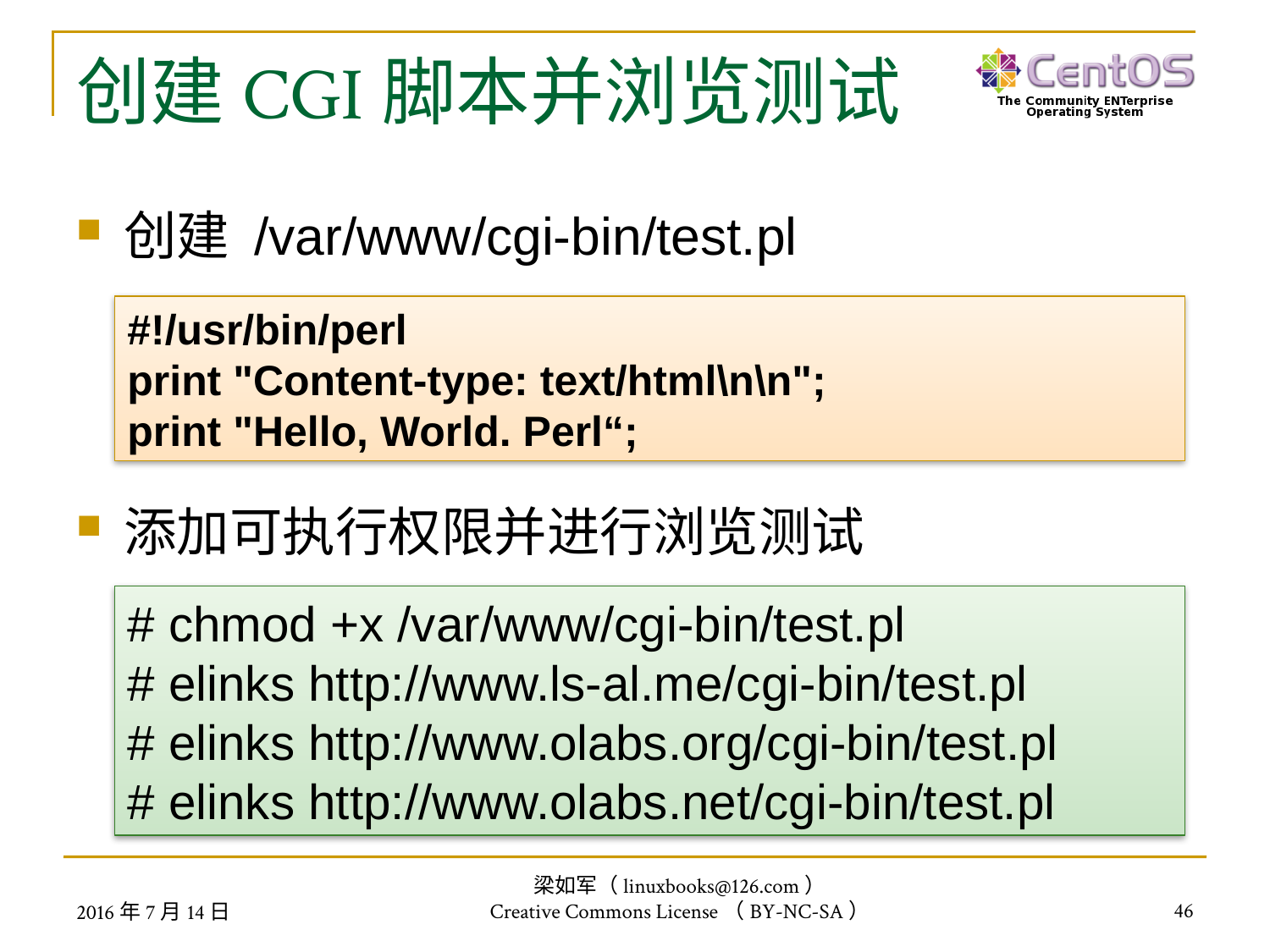

# 创建CGI脚本并浏览测试
创建 /var/www/cgi-bin/test.pl

添加可执行权限并进行浏览测试
#!/usr/bin/perl
print "Content-type: text/html\n\n";
print "Hello, World. Perl“;
# chmod +x /var/www/cgi-bin/test.pl
# elinks http://www.ls-al.me/cgi-bin/test.pl
# elinks http://www.olabs.org/cgi-bin/test.pl
# elinks http://www.olabs.net/cgi-bin/test.pl
梁如军（linuxbooks@126.com）
Creative Commons License（BY-NC-SA）
2016年7月14日
46